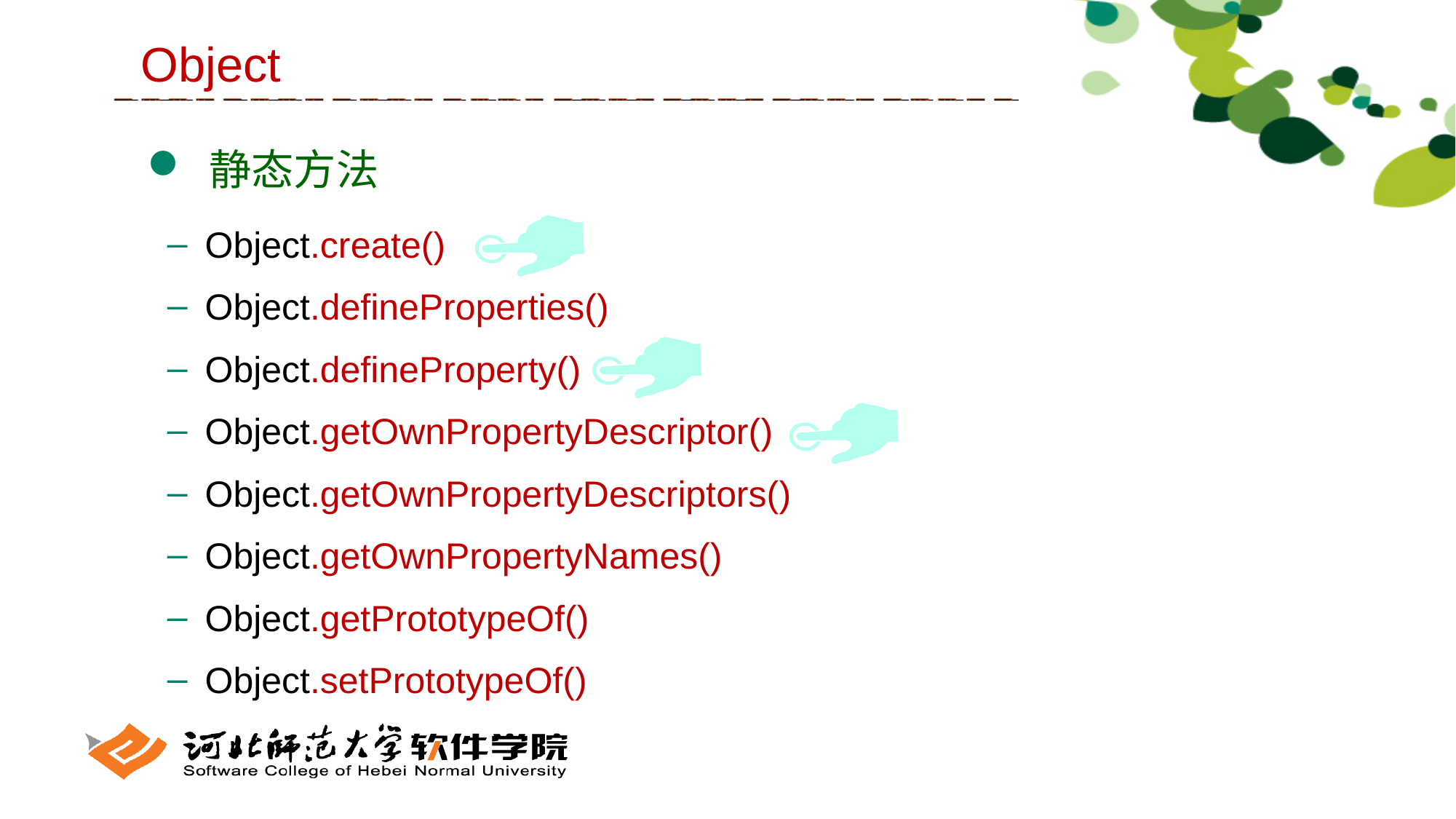

Object

 静态方法
 Object.create()
 Object.defineProperties()
 Object.defineProperty()
 Object.getOwnPropertyDescriptor()
 Object.getOwnPropertyDescriptors()
 Object.getOwnPropertyNames()
 Object.getPrototypeOf()
 Object.setPrototypeOf()